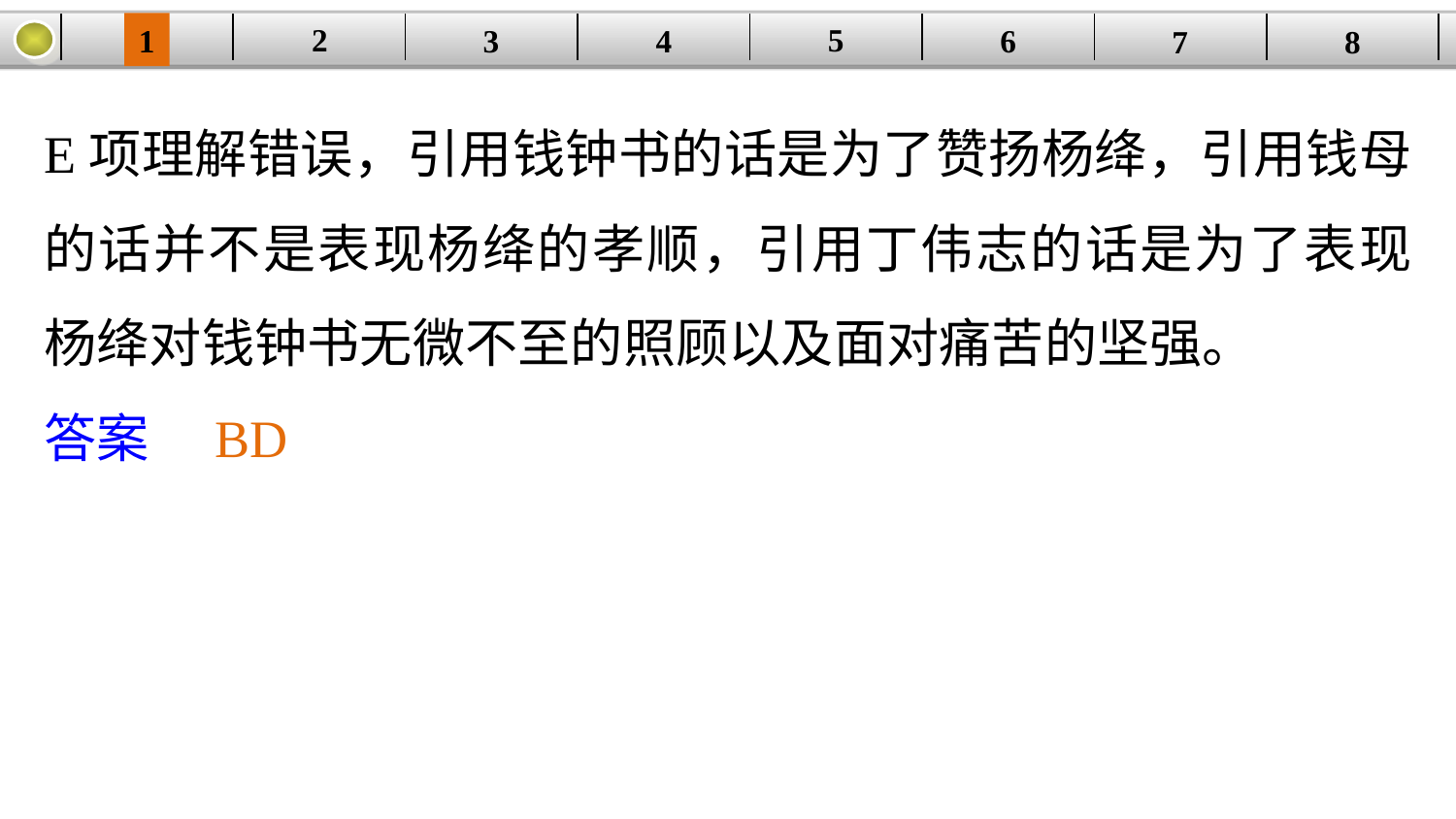

5
2
1
4
6
|  |  |  |  |  |  |  |  |
| --- | --- | --- | --- | --- | --- | --- | --- |
3
8
7

E项理解错误，引用钱钟书的话是为了赞扬杨绛，引用钱母的话并不是表现杨绛的孝顺，引用丁伟志的话是为了表现杨绛对钱钟书无微不至的照顾以及面对痛苦的坚强。
答案　BD